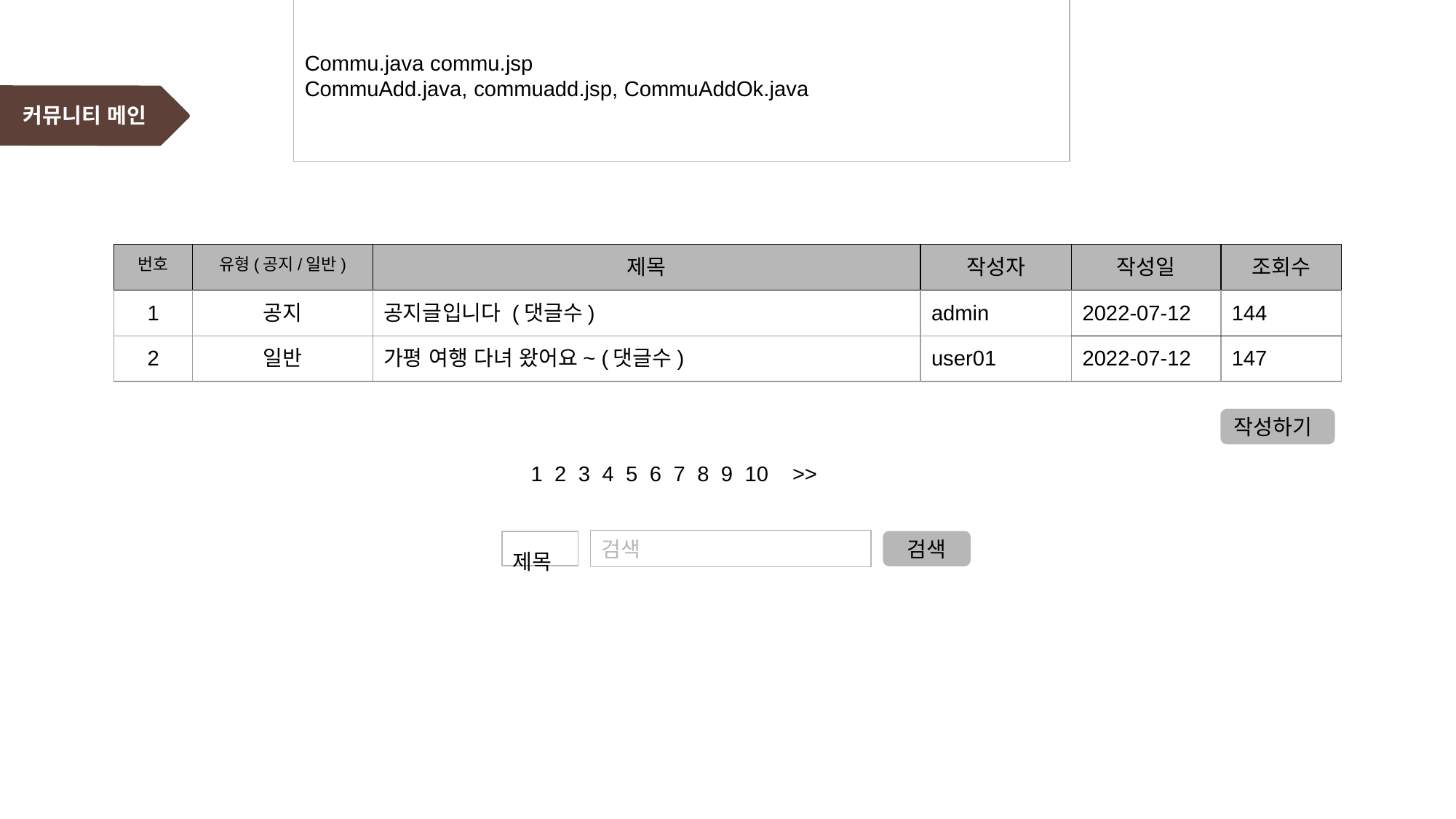

Commu.java commu.jsp
CommuAdd.java, commuadd.jsp, CommuAddOk.java
# 커뮤니티 메인
| 번호 | 유형(공지/일반) | 제목 | 작성자 | 작성일 | 조회수 |
| --- | --- | --- | --- | --- | --- |
| 1 | 공지 | 공지글입니다 (댓글수) | admin | 2022-07-12 | 144 |
| 2 | 일반 | 가평 여행 다녀 왔어요~ (댓글수) | user01 | 2022-07-12 | 147 |
작성하기
   1  2  3  4  5  6  7  8  9  10    >>
검색
  제목
 검색